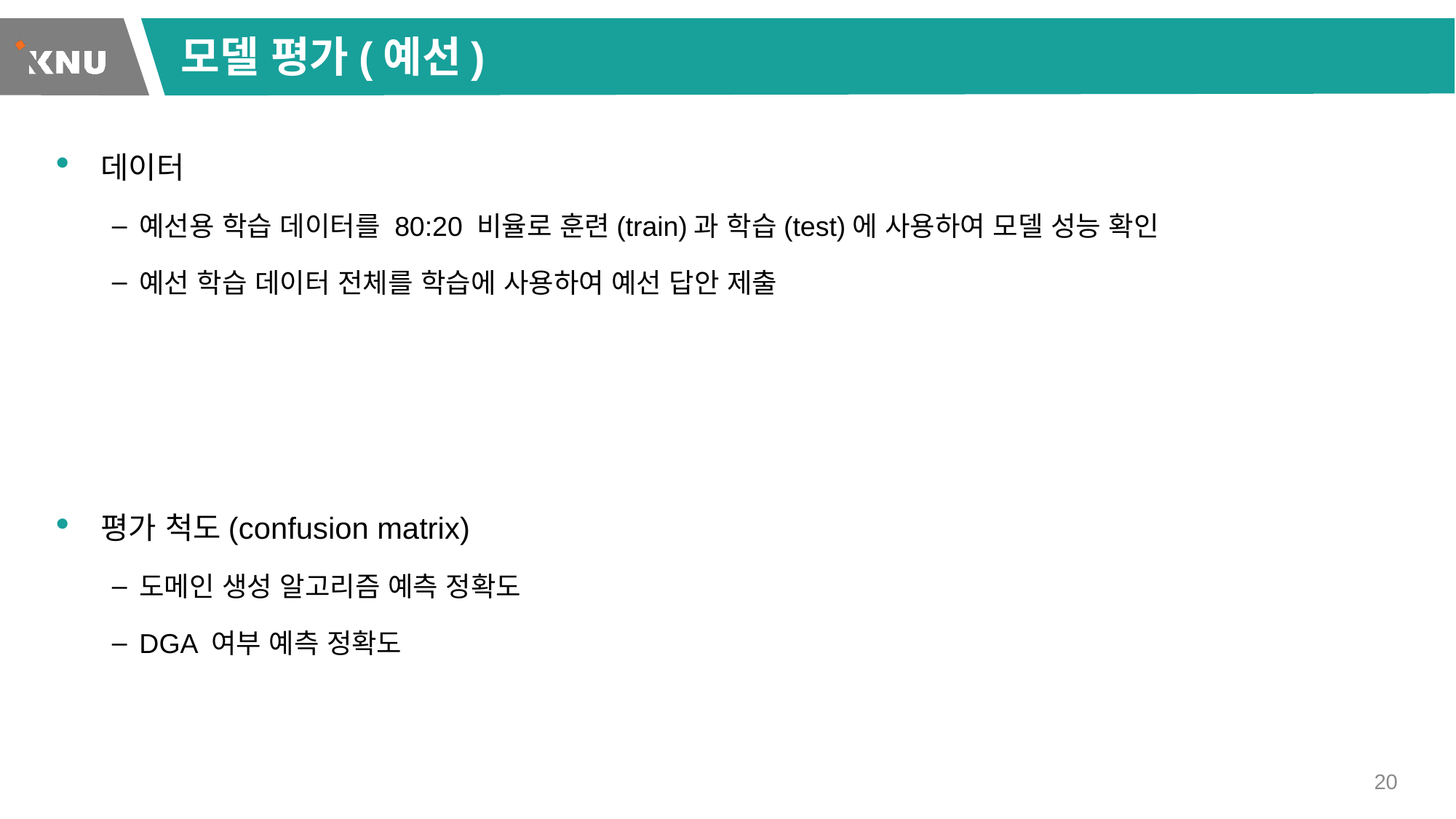

# 모델 평가(예선)
데이터
예선용 학습 데이터를 80:20 비율로 훈련(train)과 학습(test)에 사용하여 모델 성능 확인
예선 학습 데이터 전체를 학습에 사용하여 예선 답안 제출

평가 척도(confusion matrix)
도메인 생성 알고리즘 예측 정확도
DGA 여부 예측 정확도

20